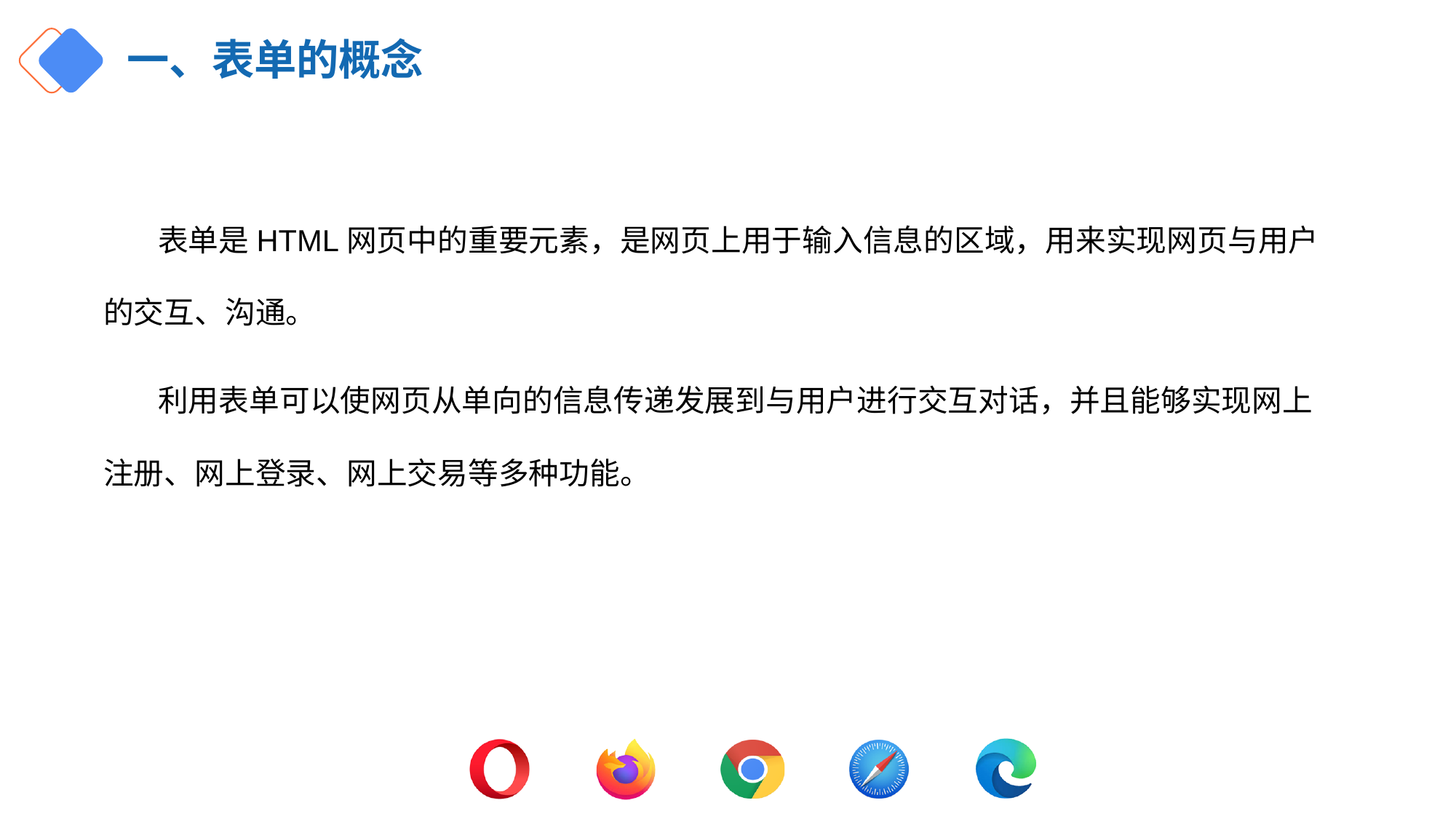

# 一、表单的概念
表单是HTML网页中的重要元素，是网页上用于输入信息的区域，用来实现网页与用户的交互、沟通。
利用表单可以使网页从单向的信息传递发展到与用户进行交互对话，并且能够实现网上注册、网上登录、网上交易等多种功能。